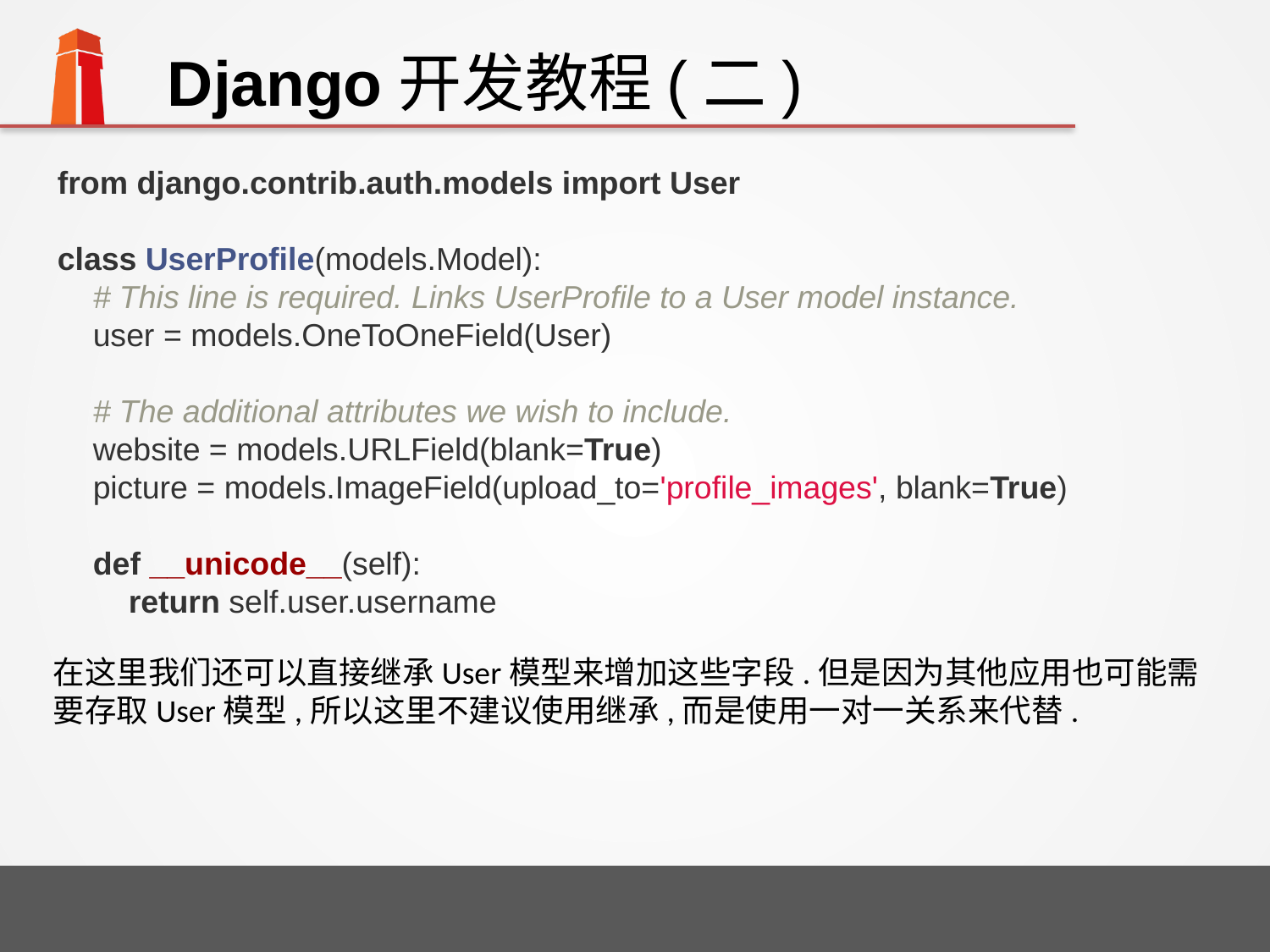

# Django开发教程(二)
from django.contrib.auth.models import User

class UserProfile(models.Model):
    # This line is required. Links UserProfile to a User model instance.
    user = models.OneToOneField(User)

    # The additional attributes we wish to include.
    website = models.URLField(blank=True)
    picture = models.ImageField(upload_to='profile_images', blank=True)

    def __unicode__(self):
        return self.user.username
在这里我们还可以直接继承User模型来增加这些字段.但是因为其他应用也可能需要存取User模型,所以这里不建议使用继承,而是使用一对一关系来代替.